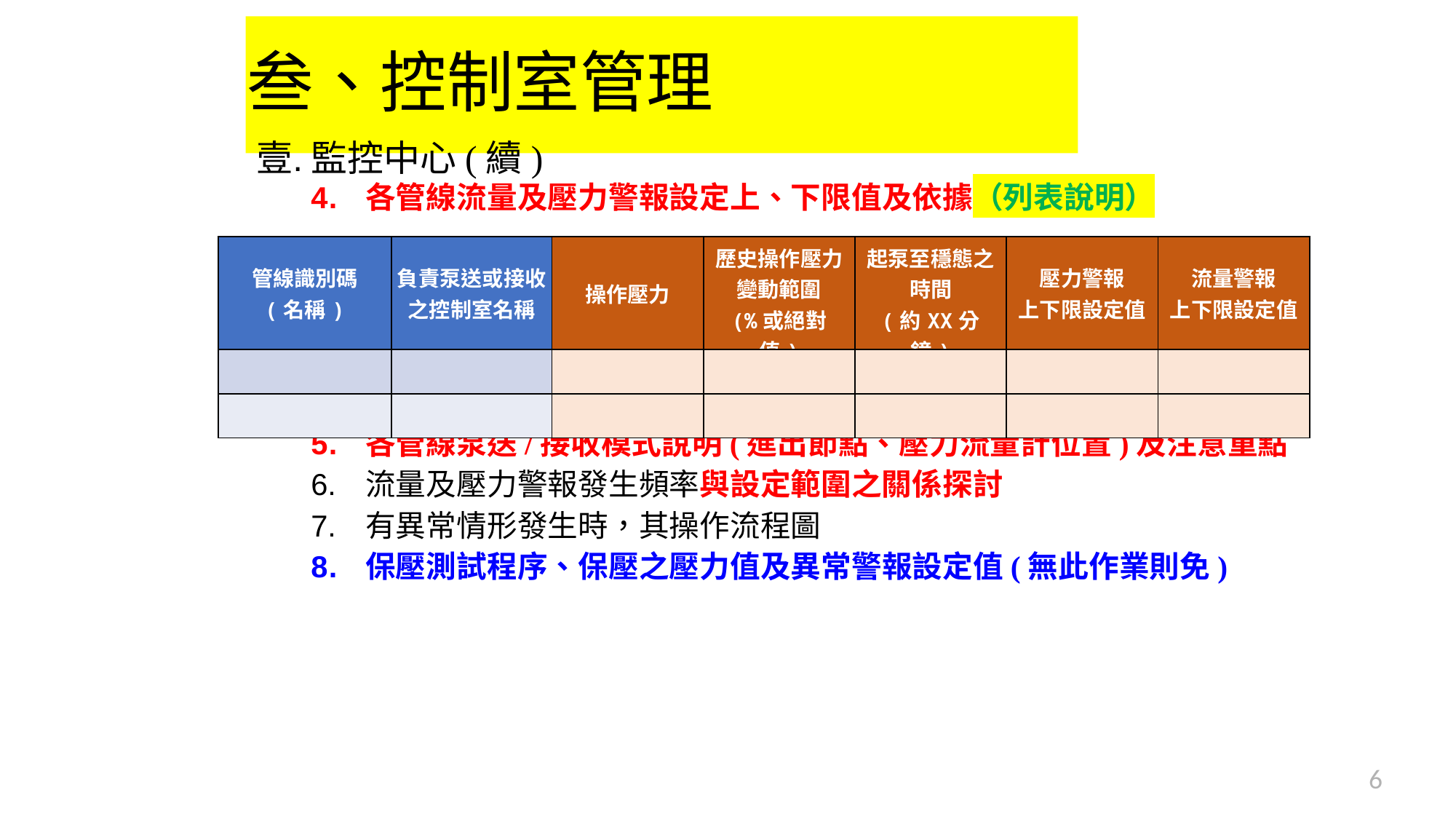

# 叁、控制室管理
監控中心(續)
各管線流量及壓力警報設定上、下限值及依據（列表說明）

各管線泵送/接收模式說明(進出節點、壓力流量計位置)及注意重點
流量及壓力警報發生頻率與設定範圍之關係探討
有異常情形發生時，其操作流程圖
保壓測試程序、保壓之壓力值及異常警報設定值(無此作業則免)
| 管線識別碼 (名稱) | 負責泵送或接收之控制室名稱 | 操作壓力 | 歷史操作壓力變動範圍 (%或絕對值) | 起泵至穩態之時間 (約XX分鐘) | 壓力警報 上下限設定值 | 流量警報 上下限設定值 |
| --- | --- | --- | --- | --- | --- | --- |
|  |  |  |  |  |  |  |
|  |  |  |  |  |  |  |
6